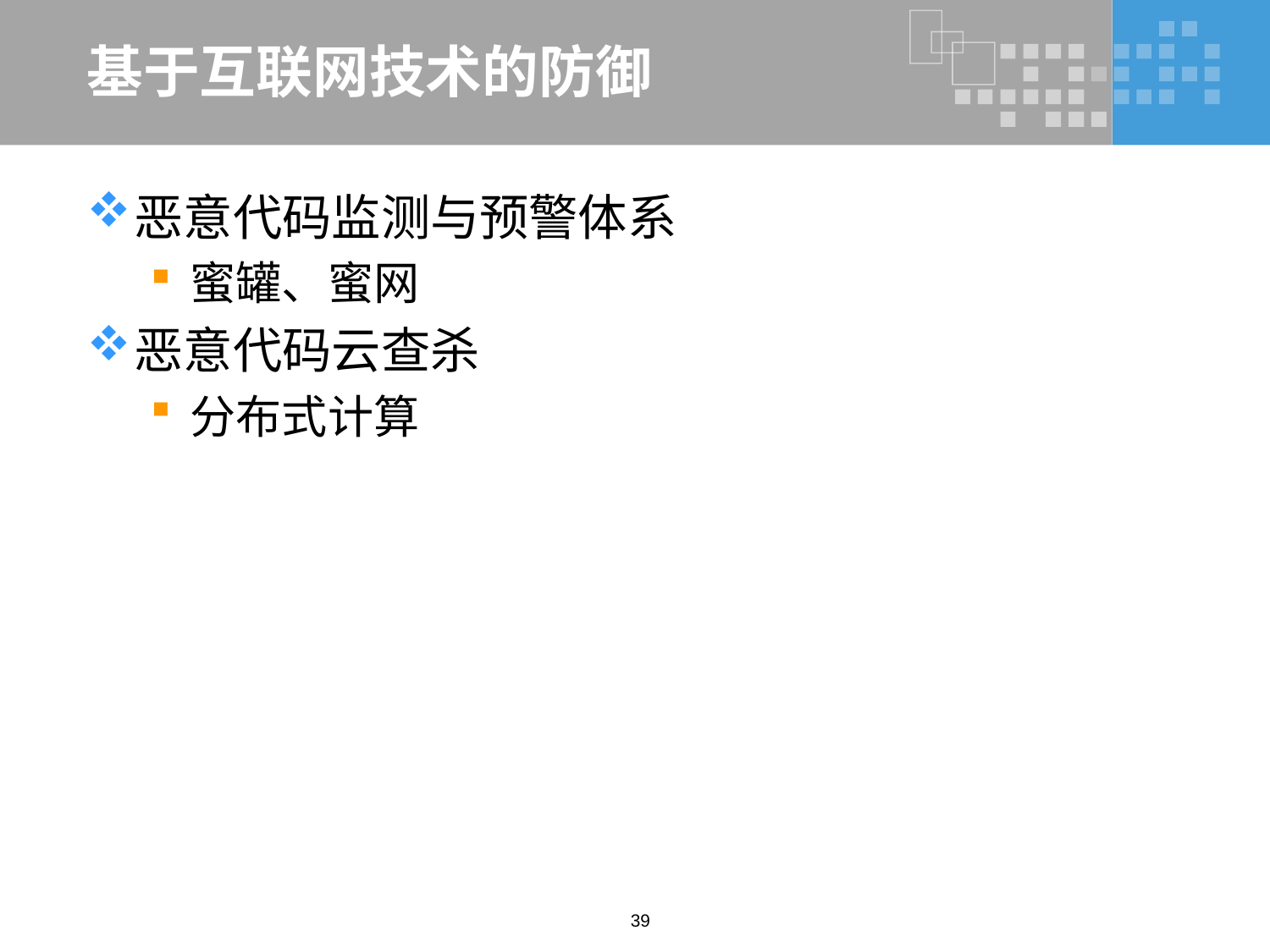

# 基于互联网技术的防御
恶意代码监测与预警体系
蜜罐、蜜网
恶意代码云查杀
分布式计算
39